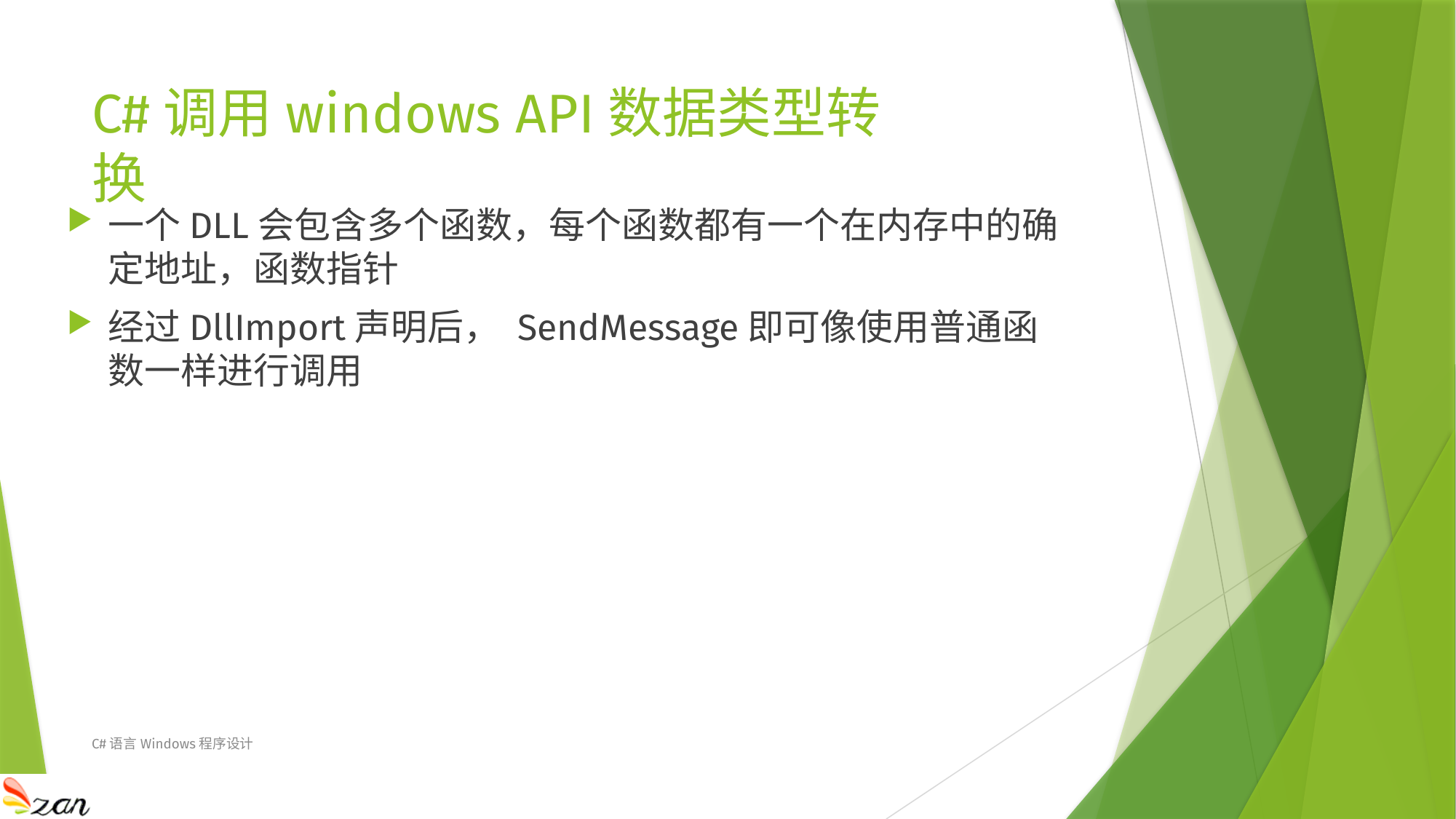

# C#调用windows API数据类型转换
一个DLL会包含多个函数，每个函数都有一个在内存中的确定地址，函数指针
经过DllImport声明后， SendMessage即可像使用普通函数一样进行调用
C#语言Windows程序设计